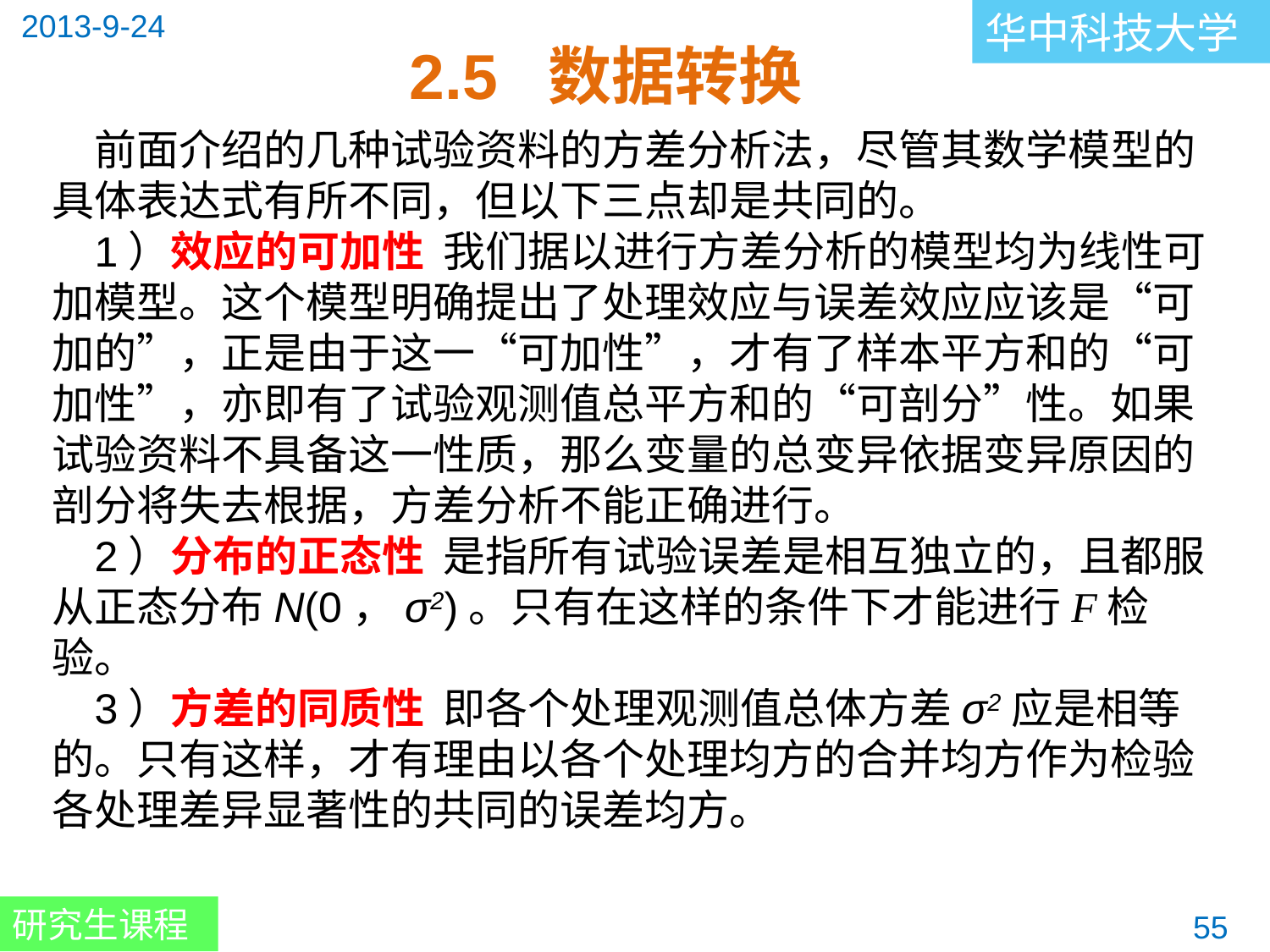

2.5  数据转换
前面介绍的几种试验资料的方差分析法，尽管其数学模型的具体表达式有所不同，但以下三点却是共同的。
1）效应的可加性  我们据以进行方差分析的模型均为线性可加模型。这个模型明确提出了处理效应与误差效应应该是“可加的”，正是由于这一“可加性”，才有了样本平方和的“可加性”，亦即有了试验观测值总平方和的“可剖分”性。如果试验资料不具备这一性质，那么变量的总变异依据变异原因的剖分将失去根据，方差分析不能正确进行。
2）分布的正态性  是指所有试验误差是相互独立的，且都服从正态分布N(0，σ2)。只有在这样的条件下才能进行F检验。
3）方差的同质性  即各个处理观测值总体方差σ2应是相等的。只有这样，才有理由以各个处理均方的合并均方作为检验各处理差异显著性的共同的误差均方。